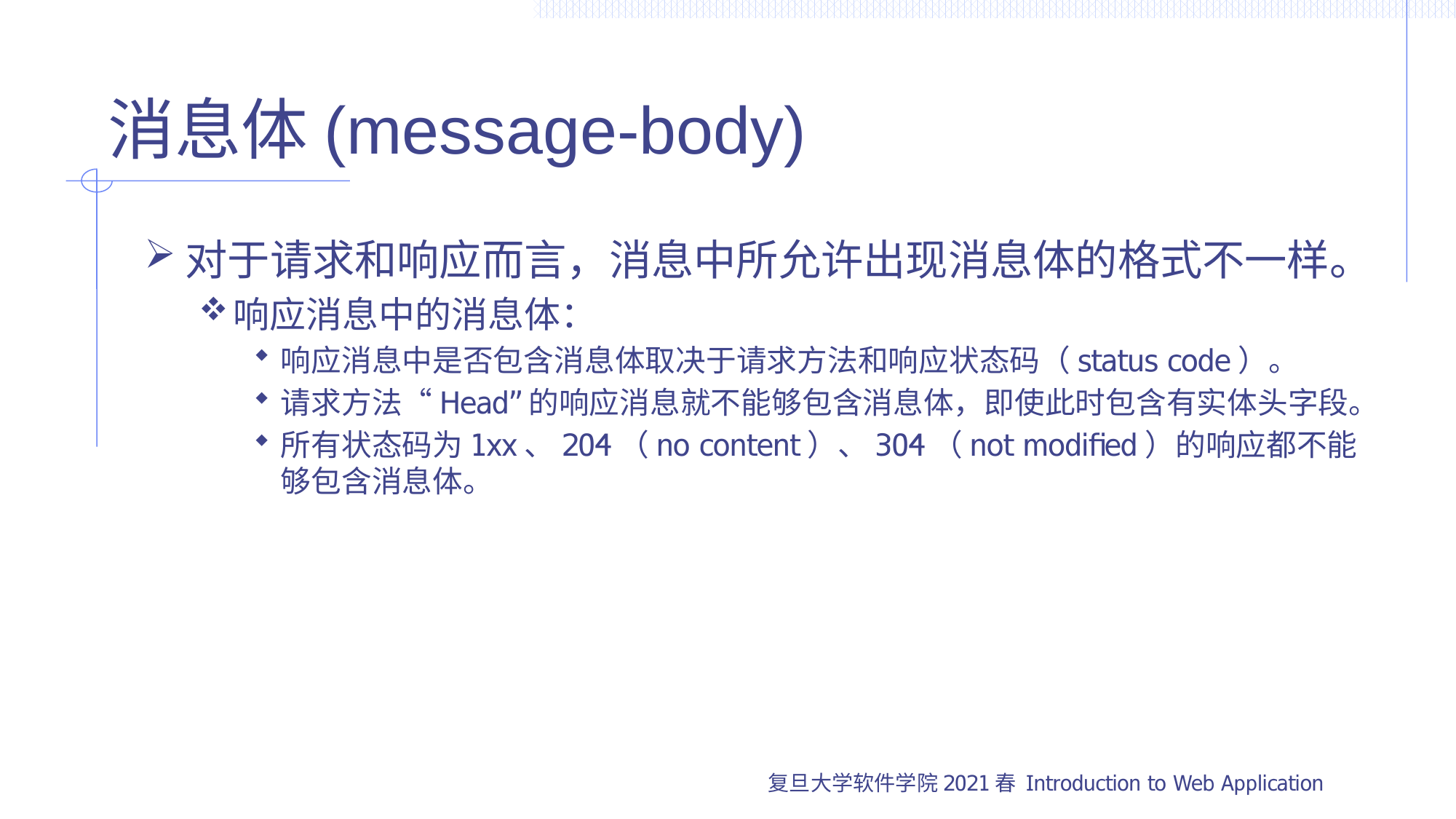

# 消息体(message-body)
对于请求和响应而言，消息中所允许出现消息体的格式不一样。
响应消息中的消息体：
响应消息中是否包含消息体取决于请求方法和响应状态码（status code）。
请求方法“Head”的响应消息就不能够包含消息体，即使此时包含有实体头字段。
所有状态码为1xx、204（no content）、304（not modified）的响应都不能够包含消息体。